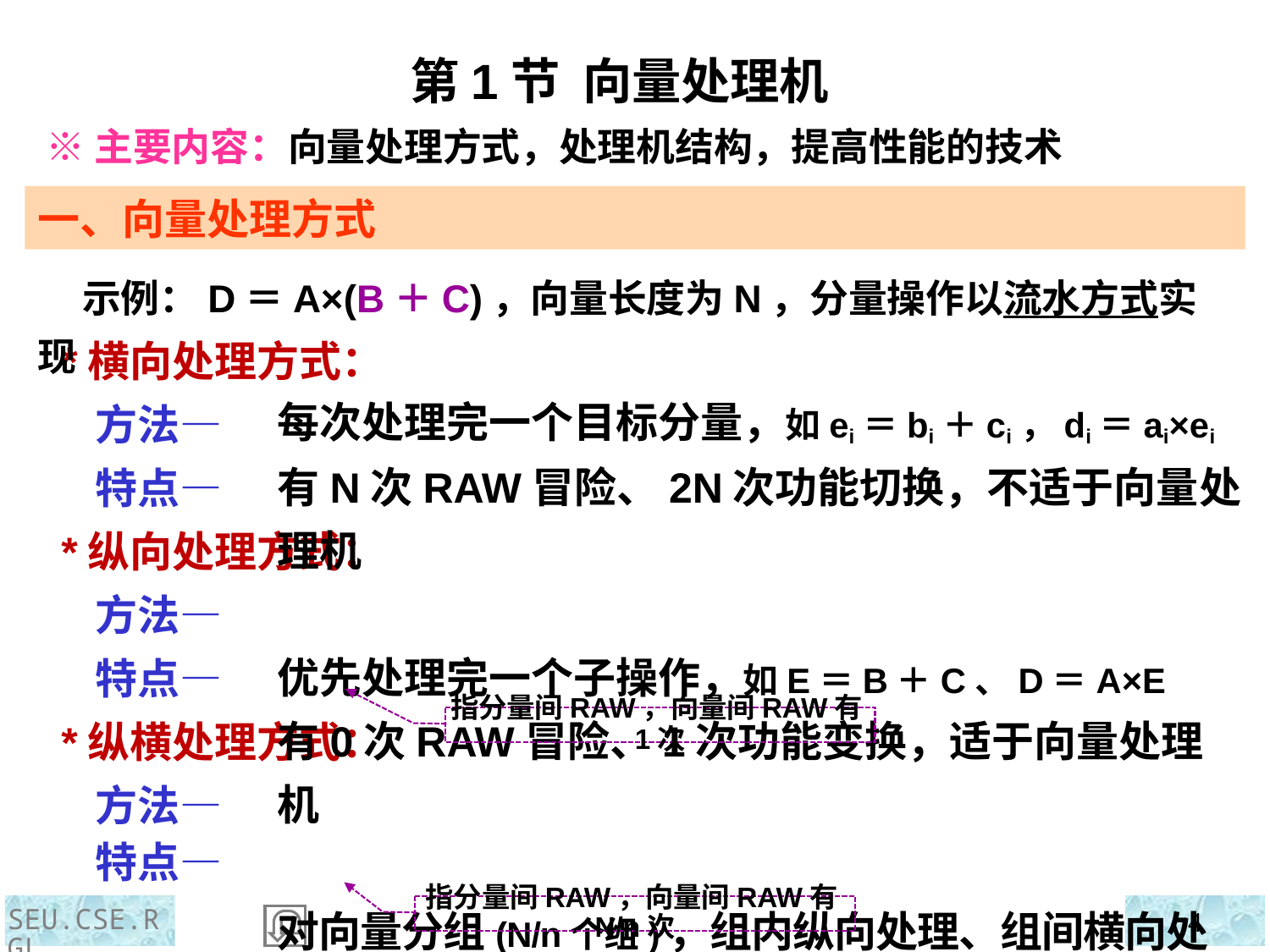

第1节  向量处理机
 ※主要内容：向量处理方式，处理机结构，提高性能的技术
一、向量处理方式
    示例：D＝A×(B＋C)，向量长度为N，分量操作以流水方式实现
  *横向处理方式：
     方法—
     特点—
  *纵向处理方式：
     方法—
     特点—
  *纵横处理方式：
     方法—
     特点—
每次处理完一个目标分量，如ei＝bi＋ci，di＝ai×ei
有N次RAW冒险、2N次功能切换，不适于向量处理机

优先处理完一个子操作，如E＝B＋C、D＝A×E
有0次RAW冒险、1次功能变换，适于向量处理机

对向量分组(N/n个组)，组内纵向处理、组间横向处理
有0次RAW冒险、N/n次功能变换，适于向量处理机
指分量间RAW，向量间RAW有1次
SEU.CSE.RGL
指分量间RAW，向量间RAW有N/n次
4